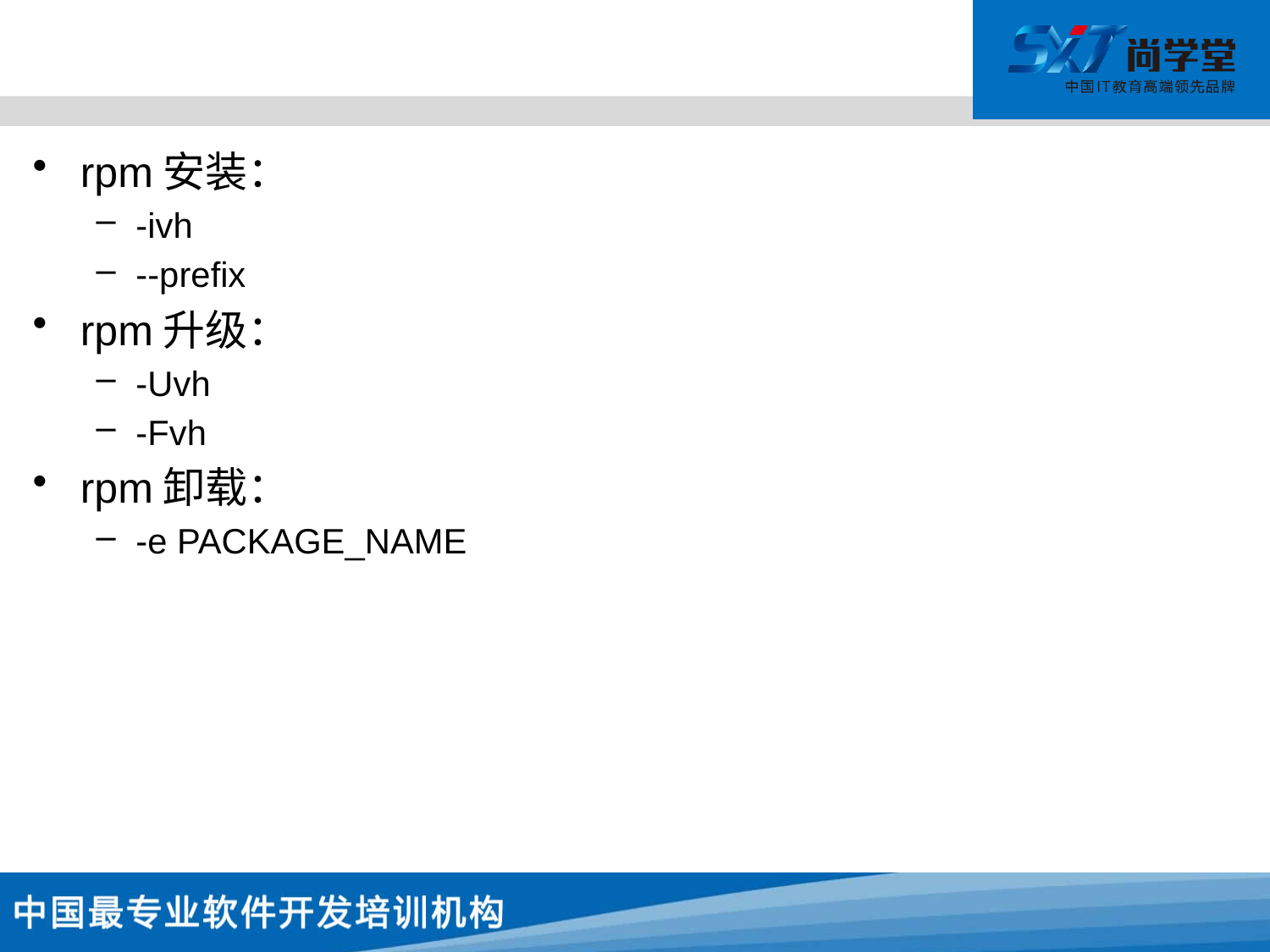

#
rpm安装：
-ivh
--prefix
rpm升级：
-Uvh
-Fvh
rpm卸载：
-e PACKAGE_NAME